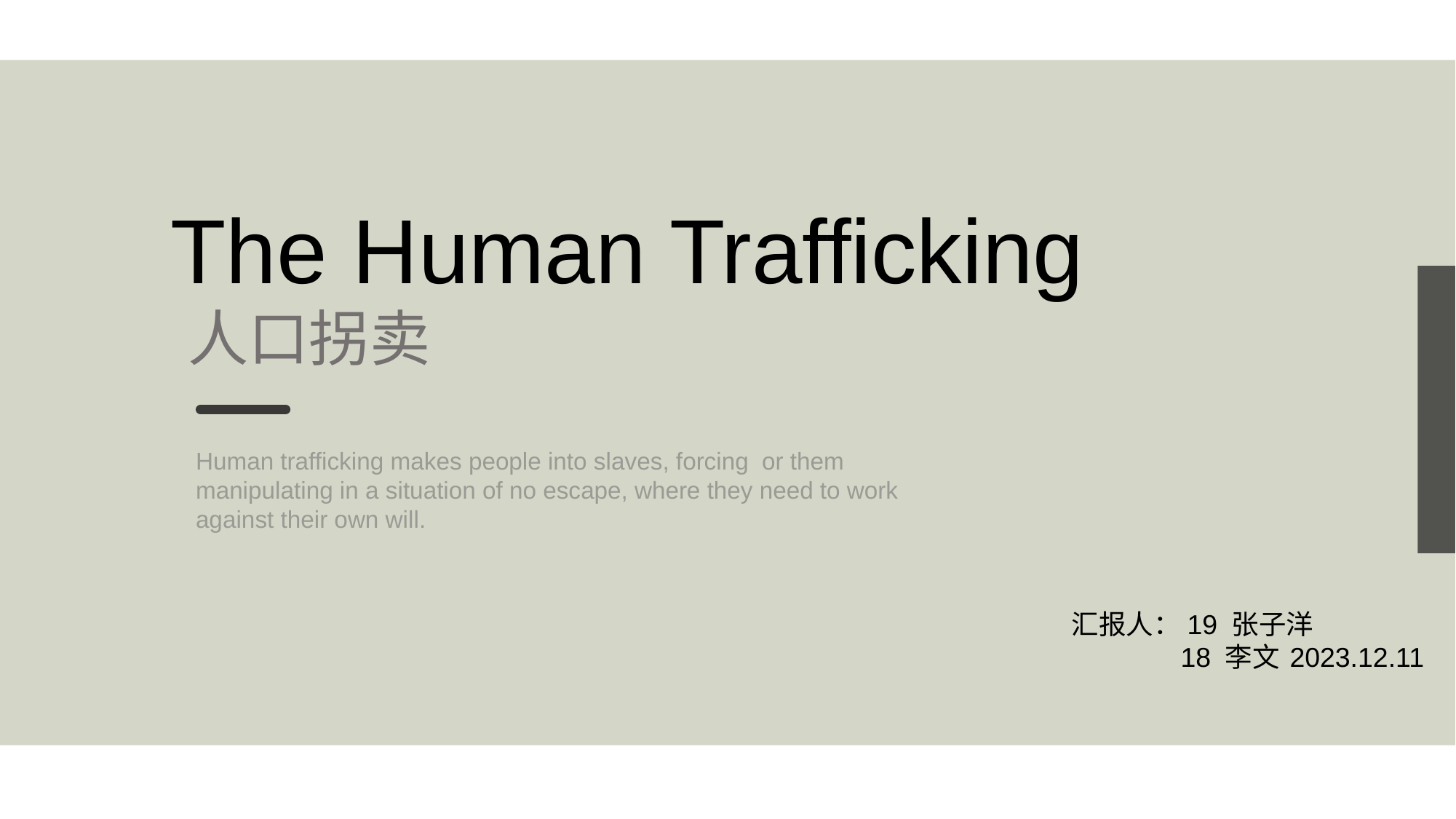

The Human Trafficking

人口拐卖
Human trafficking makes people into slaves, forcing  or them manipulating in a situation of no escape, where they need to work against their own will.
汇报人：19 张子洋
          	18 李文	2023.12.11